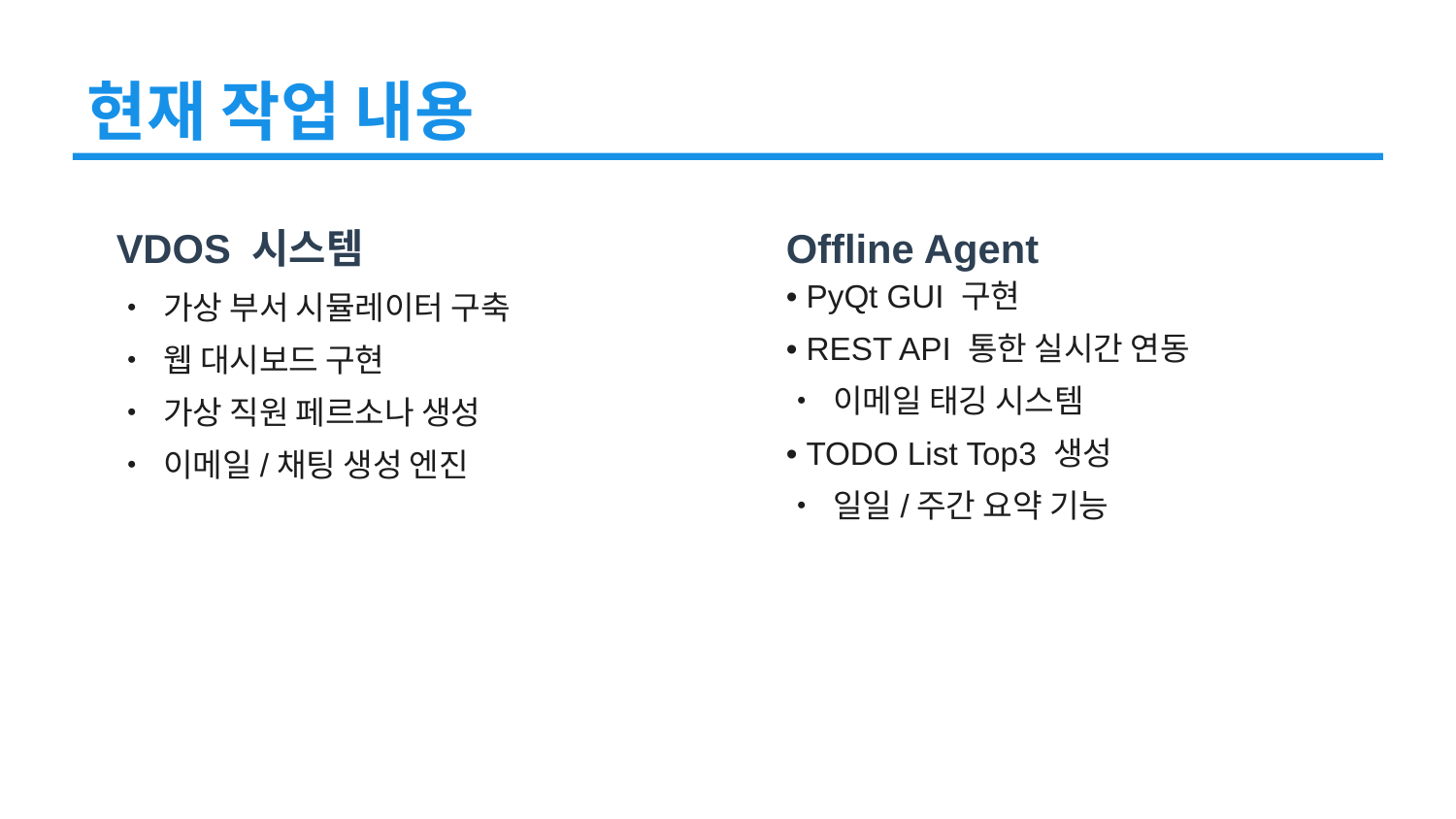

현재 작업 내용

VDOS 시스템
Offline Agent
• 가상 부서 시뮬레이터 구축
• 웹 대시보드 구현
• 가상 직원 페르소나 생성
• 이메일/채팅 생성 엔진
• PyQt GUI 구현
• REST API 통한 실시간 연동
• 이메일 태깅 시스템
• TODO List Top3 생성
• 일일/주간 요약 기능